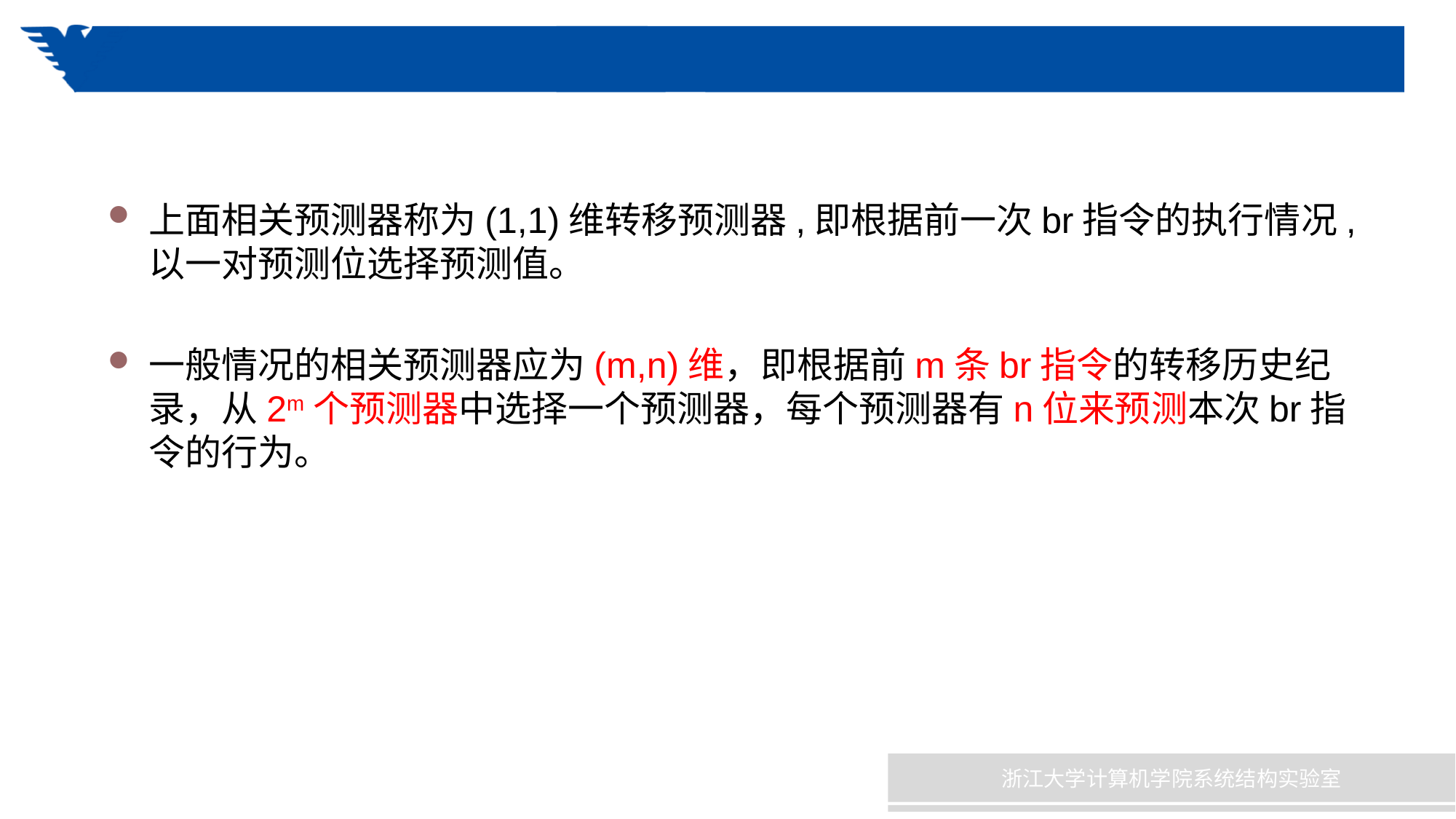

#
上面相关预测器称为(1,1)维转移预测器,即根据前一次br指令的执行情况,以一对预测位选择预测值。

一般情况的相关预测器应为(m,n)维，即根据前m条br指令的转移历史纪录，从2m个预测器中选择一个预测器，每个预测器有n位来预测本次br指令的行为。